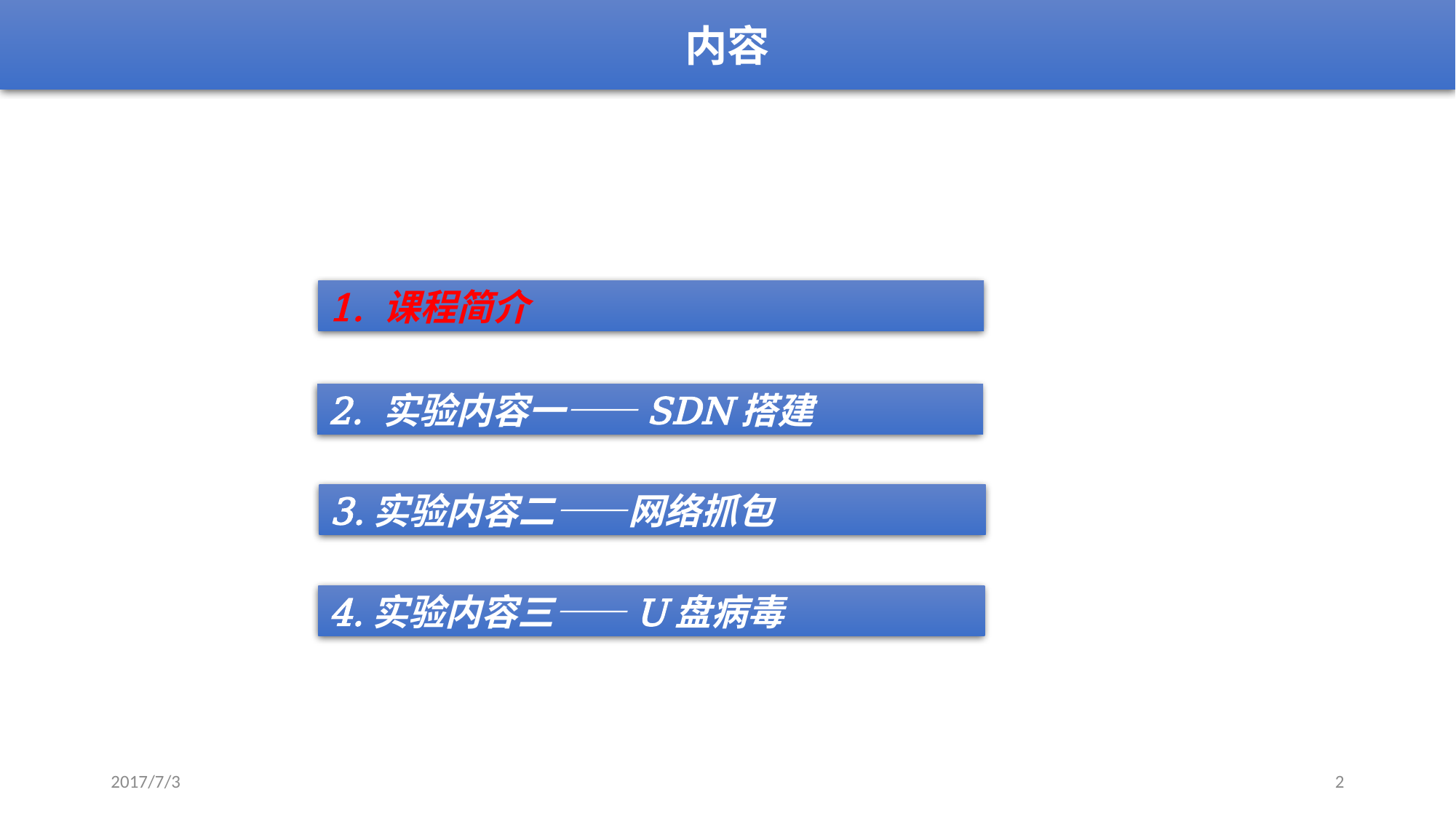

内容
1. 课程简介
2. 实验内容一——SDN搭建
3.实验内容二——网络抓包
4.实验内容三——U盘病毒
2017/7/3
2